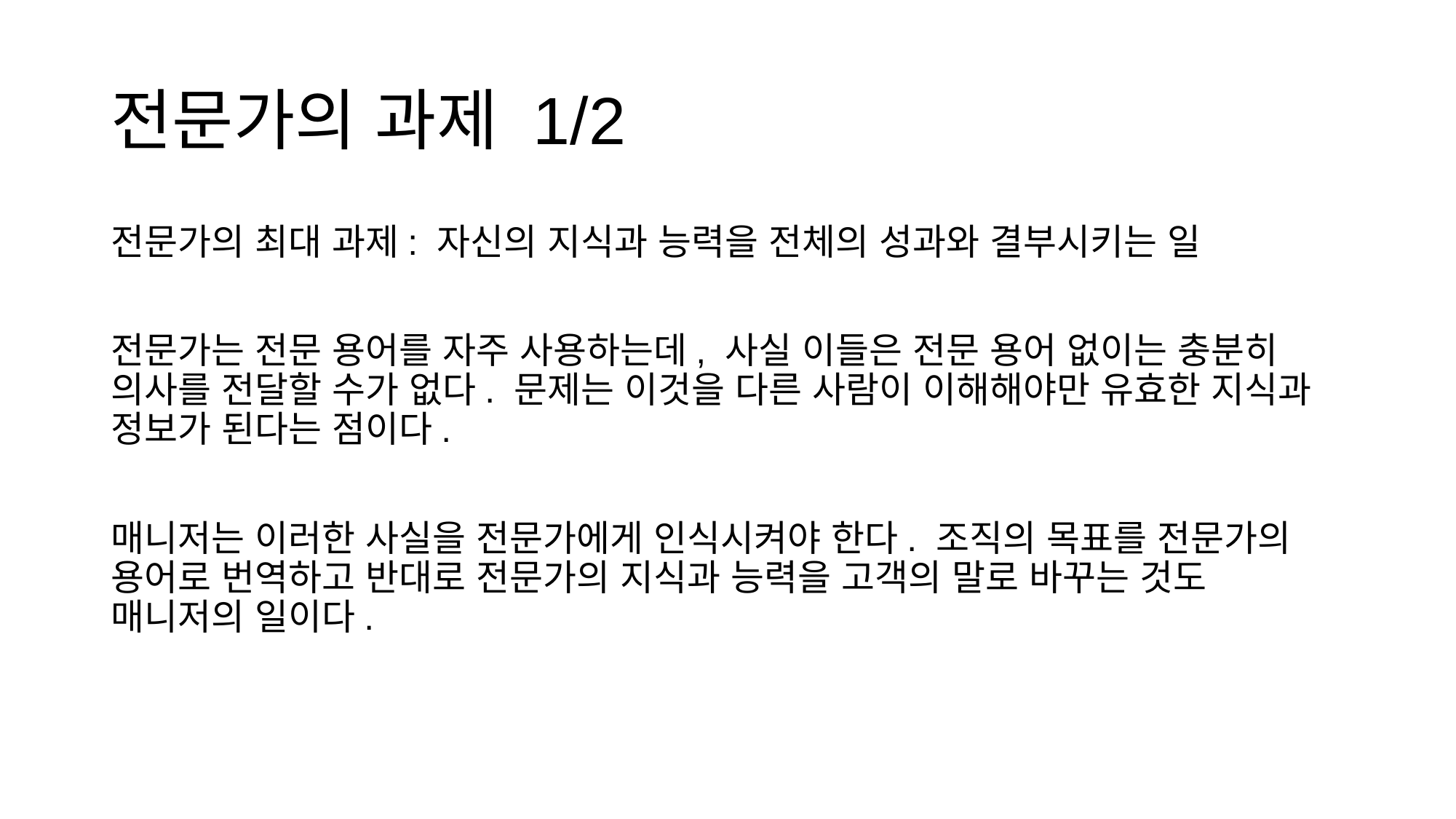

# 전문가의 과제 1/2
전문가의 최대 과제: 자신의 지식과 능력을 전체의 성과와 결부시키는 일

전문가는 전문 용어를 자주 사용하는데, 사실 이들은 전문 용어 없이는 충분히 의사를 전달할 수가 없다. 문제는 이것을 다른 사람이 이해해야만 유효한 지식과 정보가 된다는 점이다.

매니저는 이러한 사실을 전문가에게 인식시켜야 한다. 조직의 목표를 전문가의 용어로 번역하고 반대로 전문가의 지식과 능력을 고객의 말로 바꾸는 것도 매니저의 일이다.